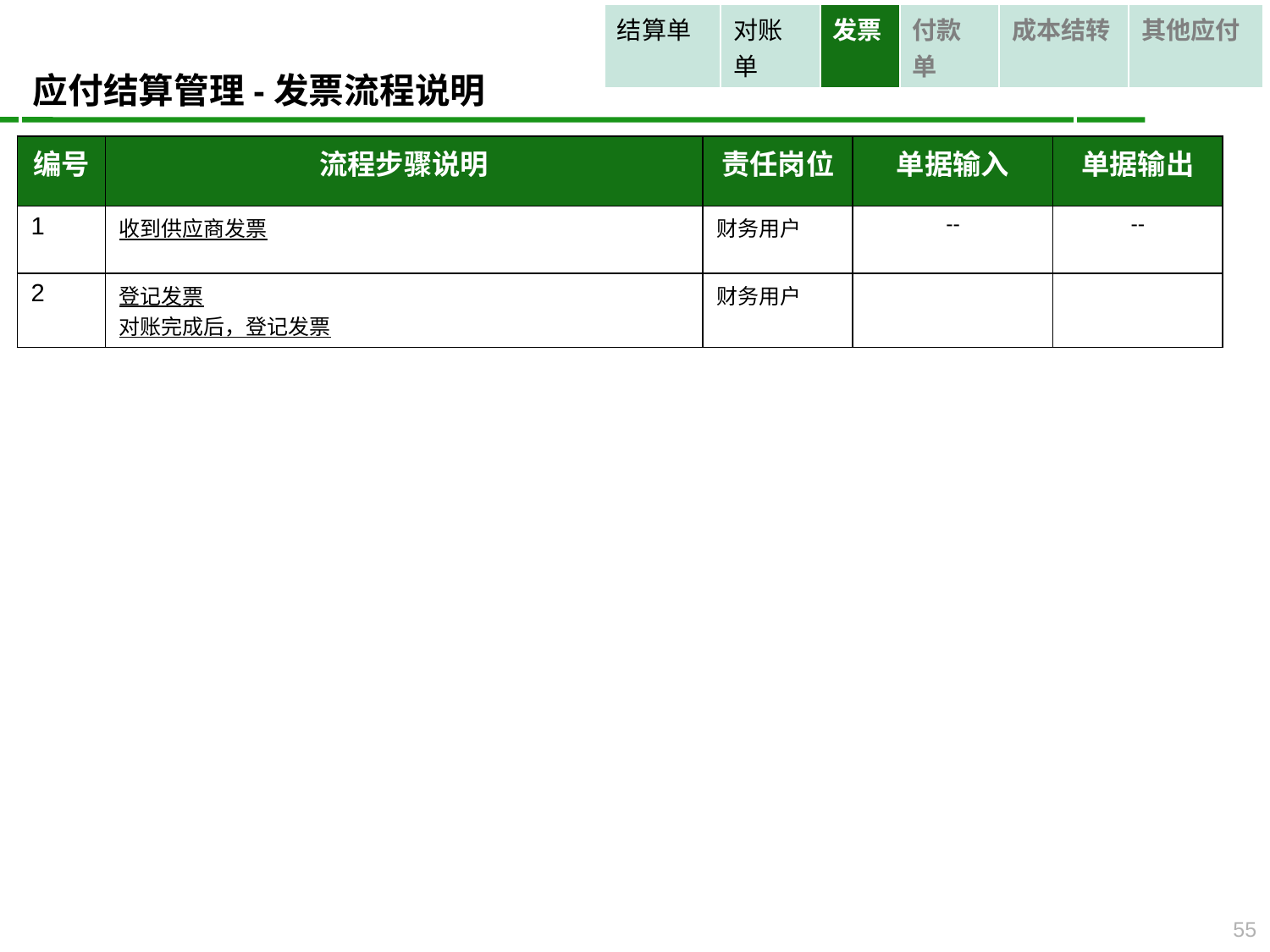

| 结算单 | 对账单 | 发票 | 付款单 | 成本结转 | 其他应付 |
| --- | --- | --- | --- | --- | --- |
应付结算管理-发票流程说明
| 编号 | 流程步骤说明 | 责任岗位 | 单据输入 | 单据输出 |
| --- | --- | --- | --- | --- |
| 1 | 收到供应商发票 | 财务用户 | -- | -- |
| 2 | 登记发票 对账完成后，登记发票 | 财务用户 |  |  |
55